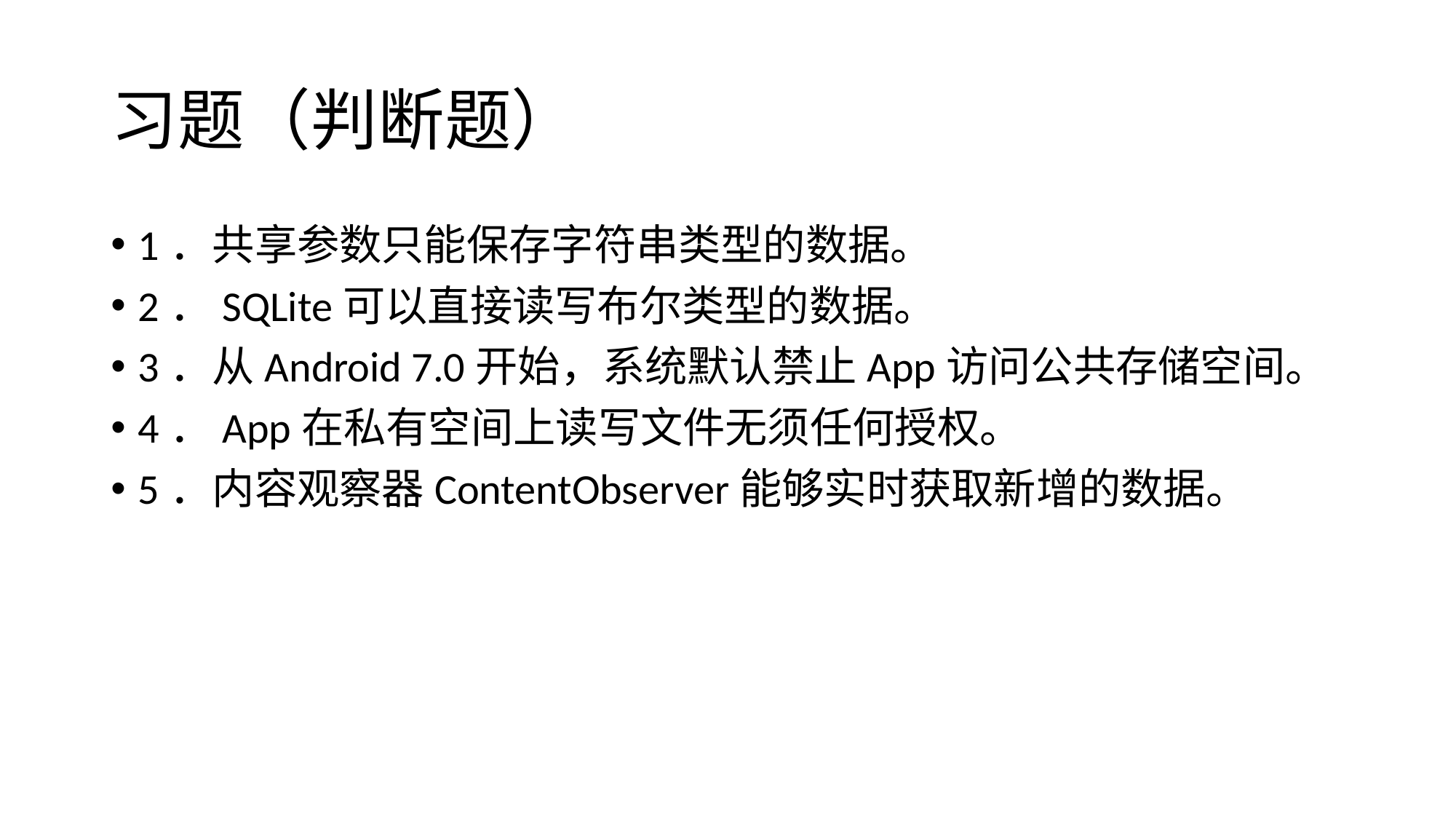

# 习题（判断题）
1．共享参数只能保存字符串类型的数据。
2．SQLite可以直接读写布尔类型的数据。
3．从Android 7.0开始，系统默认禁止App访问公共存储空间。
4．App在私有空间上读写文件无须任何授权。
5．内容观察器ContentObserver能够实时获取新增的数据。